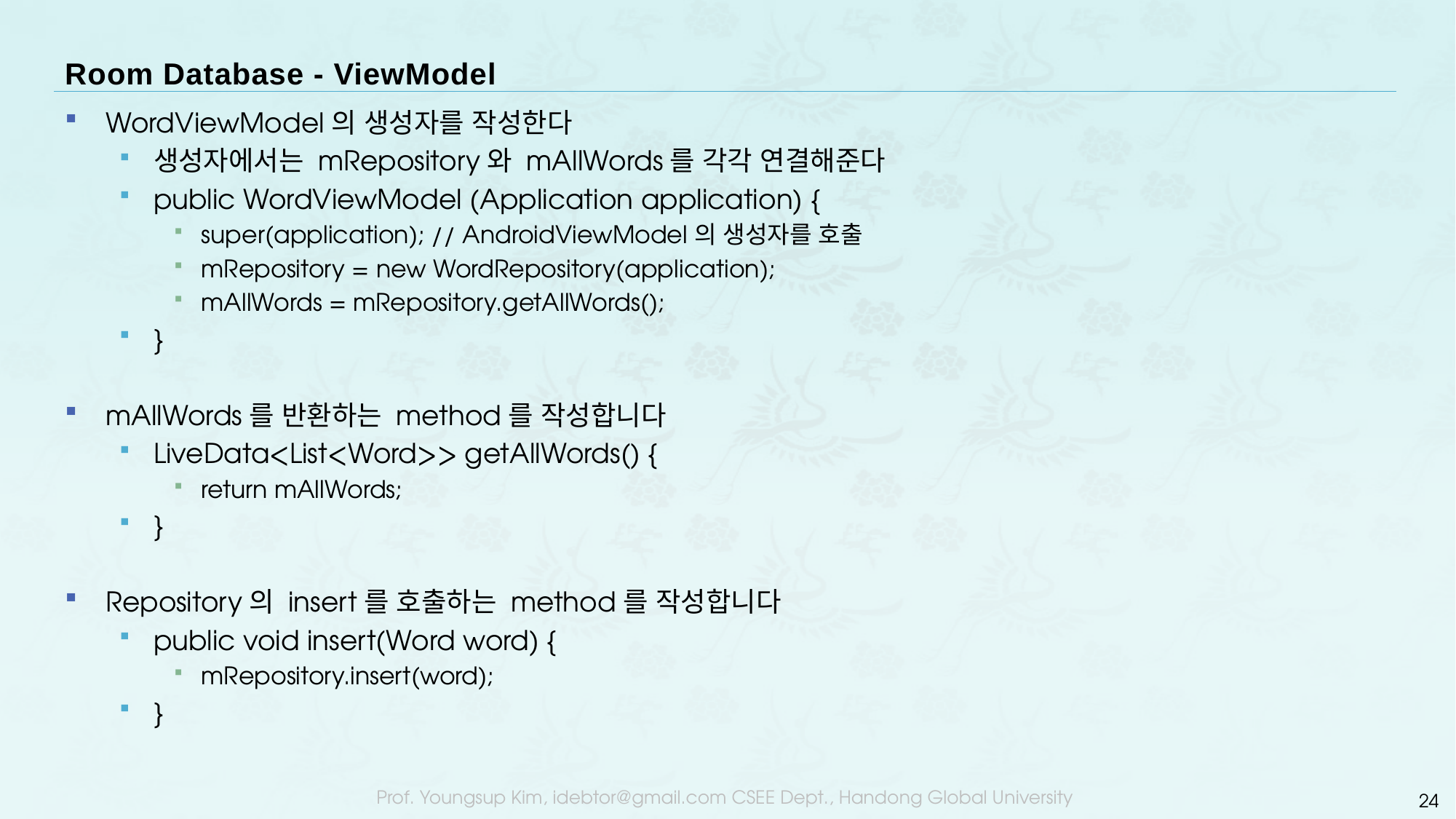

# Room Database - ViewModel
WordViewModel의 생성자를 작성한다
생성자에서는 mRepository와 mAllWords를 각각 연결해준다
public WordViewModel (Application application) {
super(application); // AndroidViewModel의 생성자를 호출
mRepository = new WordRepository(application);
mAllWords = mRepository.getAllWords();
}

mAllWords를 반환하는 method를 작성합니다
LiveData<List<Word>> getAllWords() {
return mAllWords;
}

Repository의 insert를 호출하는 method를 작성합니다
public void insert(Word word) {
mRepository.insert(word);
}
24